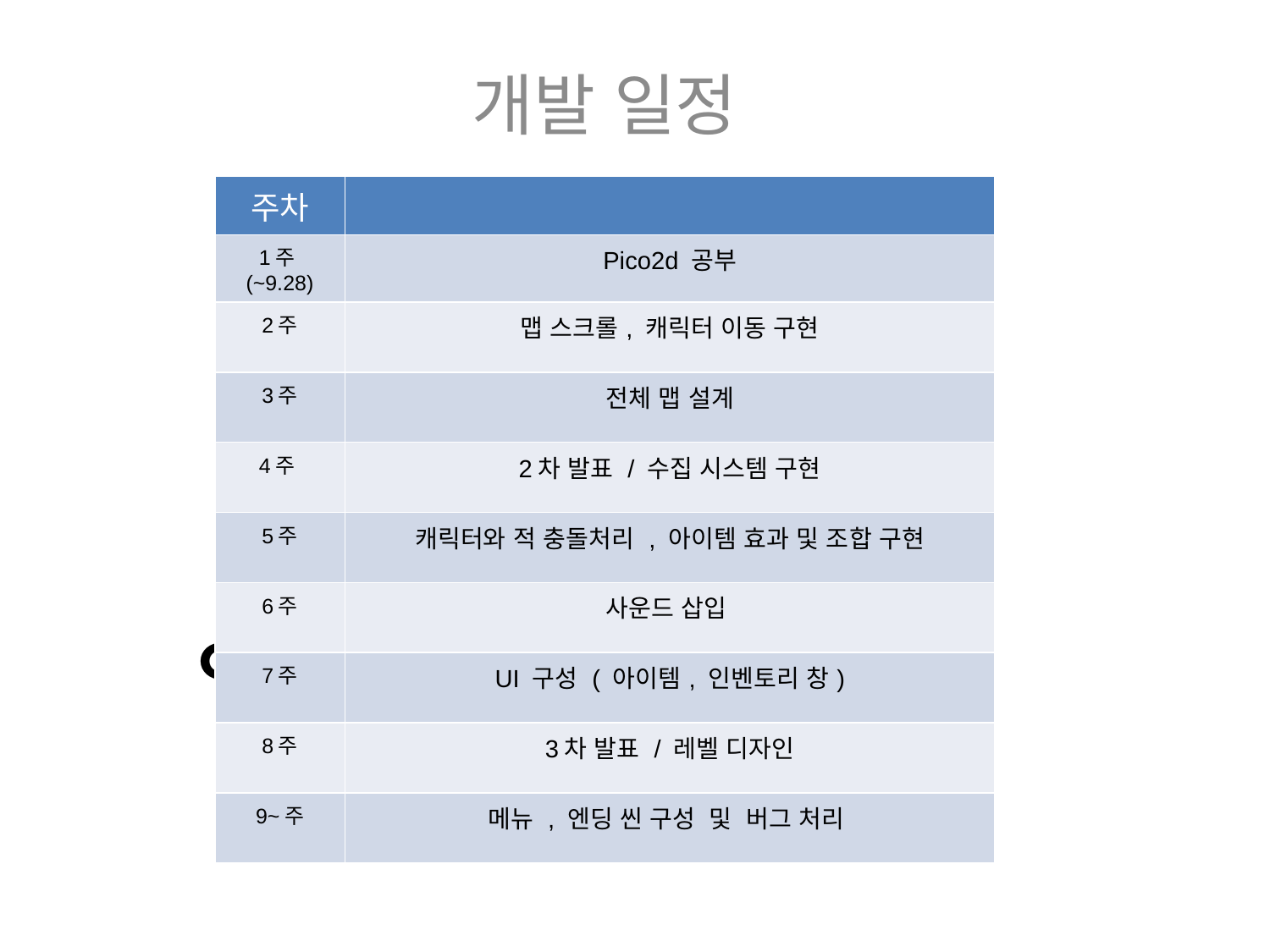

개발 일정
| 주차 |  |
| --- | --- |
| 1주(~9.28) | Pico2d 공부 |
| 2주 | 맵 스크롤, 캐릭터 이동 구현 |
| 3주 | 전체 맵 설계 |
| 4주 | 2차 발표 / 수집 시스템 구현 |
| 5주 | 캐릭터와 적 충돌처리 , 아이템 효과 및 조합 구현 |
| 6주 | 사운드 삽입 |
| 7주 | UI 구성 ( 아이템, 인벤토리 창) |
| 8주 | 3차 발표 / 레벨 디자인 |
| 9~주 | 메뉴 , 엔딩 씬 구성 및 버그 처리 |
# ㅇ